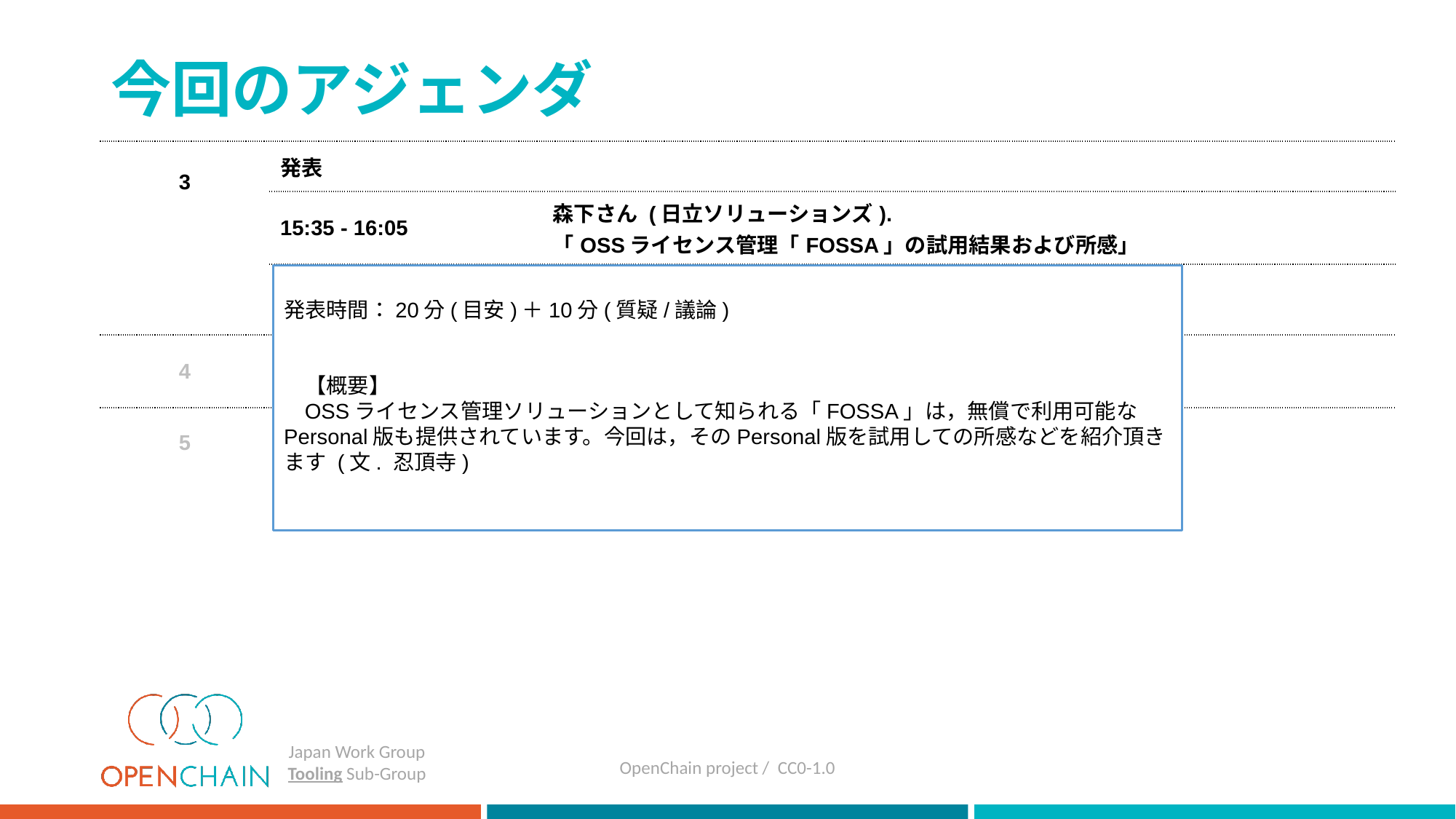

# 今回のアジェンダ
| 3 | 発表 |  |
| --- | --- | --- |
|  | 15:35 - 16:05 | 森下さん (日立ソリューションズ). 「OSSライセンス管理「FOSSA」の試用結果および所感」 |
|  | 16:20 - 16:30 | その他 (話題のある方) |
| 4 | 16:30 - 16:45 | 今後の Tooling SG の運営について 会日程を決める　(6月22日週など) |
| 5 | 16:45 | 閉会 (残り時間はバッファです。繰り上げ終了の可能性もアリ) |

発表時間：20分(目安)＋10分(質疑/議論)

　【概要】
OSSライセンス管理ソリューションとして知られる「FOSSA」は，無償で利用可能なPersonal版も提供されています。今回は，そのPersonal版を試用しての所感などを紹介頂きます (文. 忍頂寺)

OpenChain project /  CC0-1.0